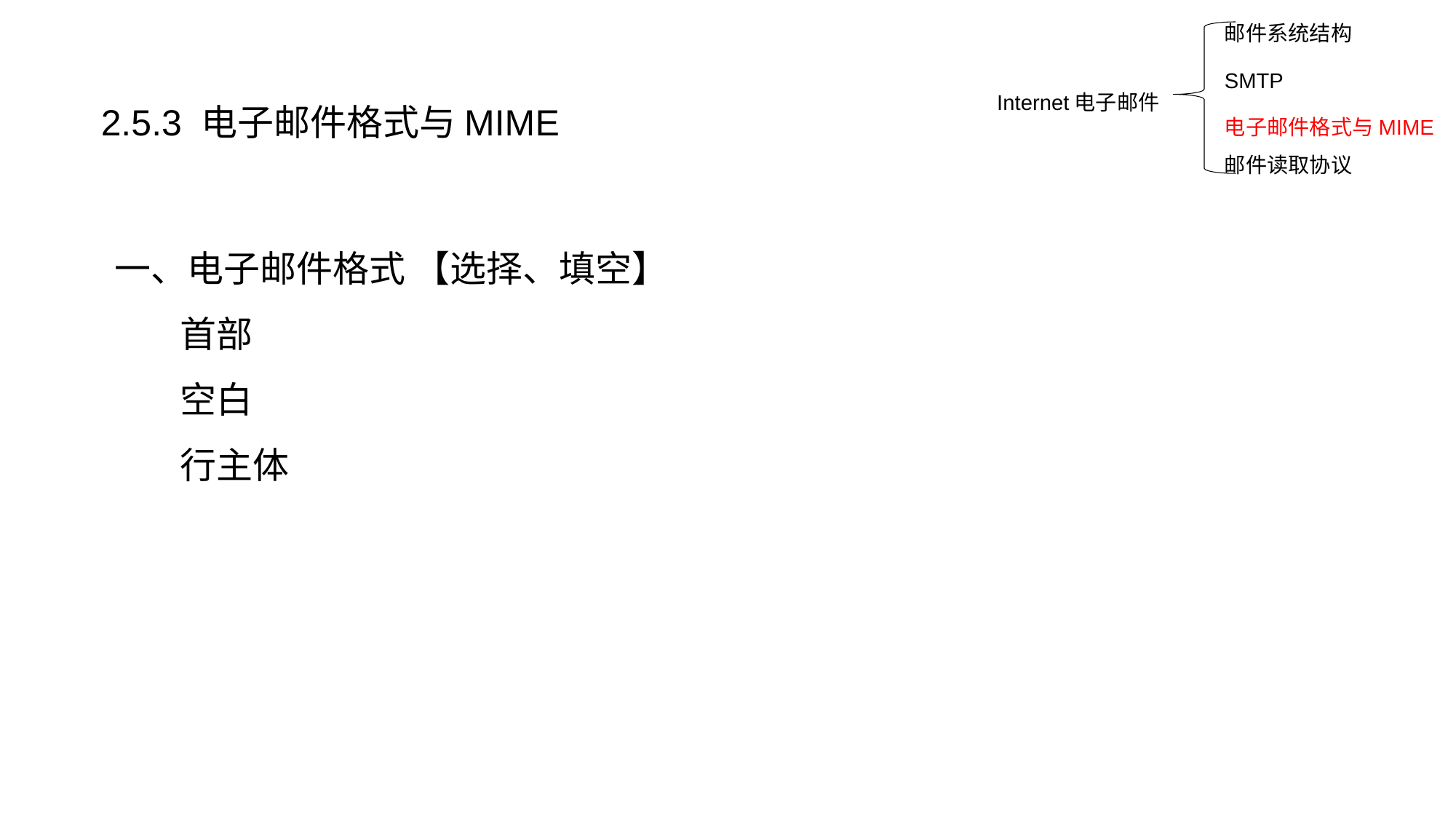

邮件系统结构

SMTP
2.5.3 电子邮件格式与MIME
Internet电子邮件
电子邮件格式与MIME
邮件读取协议
一、电子邮件格式 【选择、填空】
       首部
       空白
       行主体